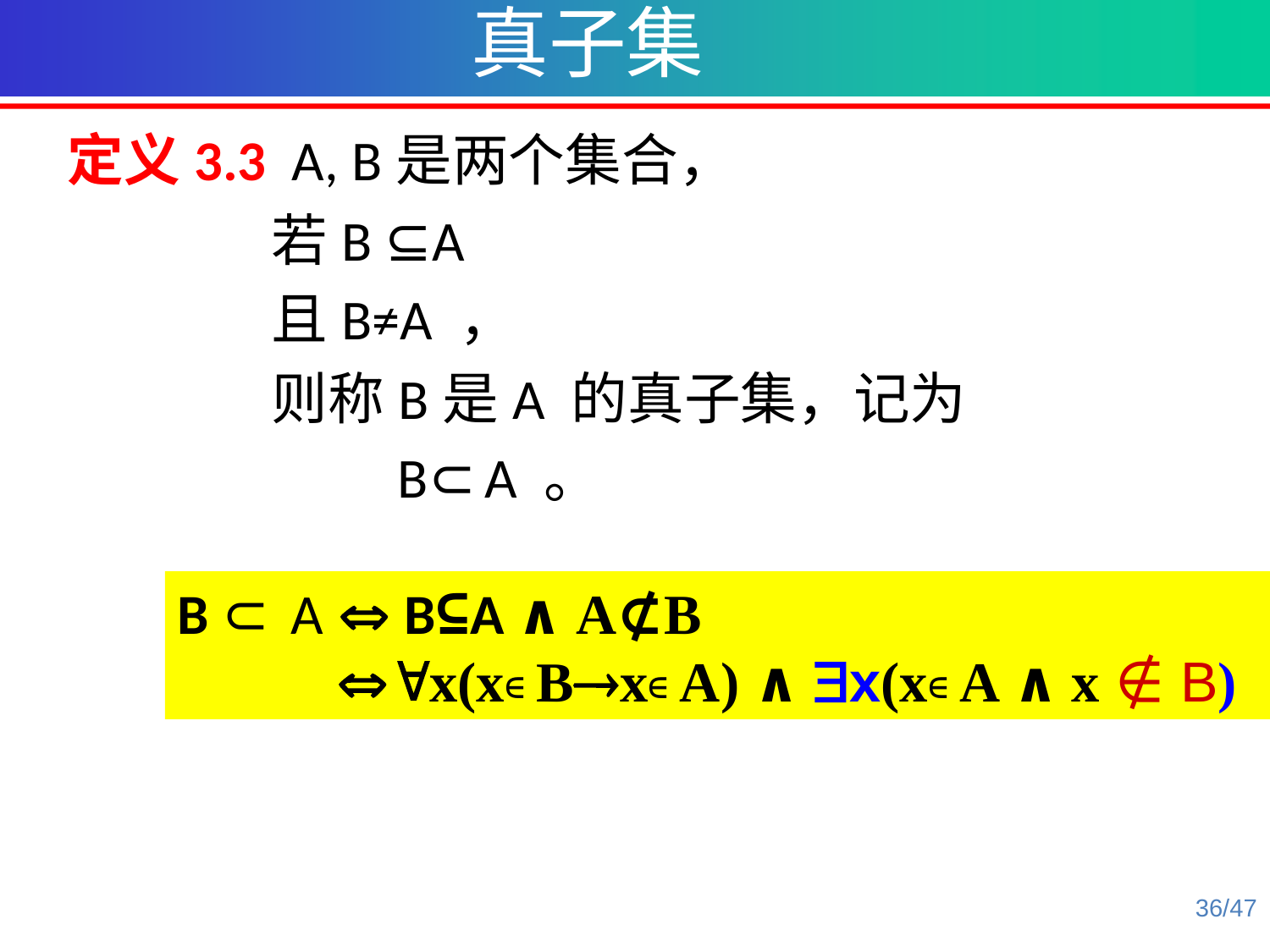

真子集
定义3.3  A, B是两个集合，
               若B ⊆A
               且B≠A ，
               则称B是A 的真子集，记为
                          B⊂A 。

B ⊂ A ⇔ B⊆A ∧ A⊄B
        ⇔∀x(x∊B→x∊A) ∧ ∃x(x∊A ∧ x ∉ B)
36/47